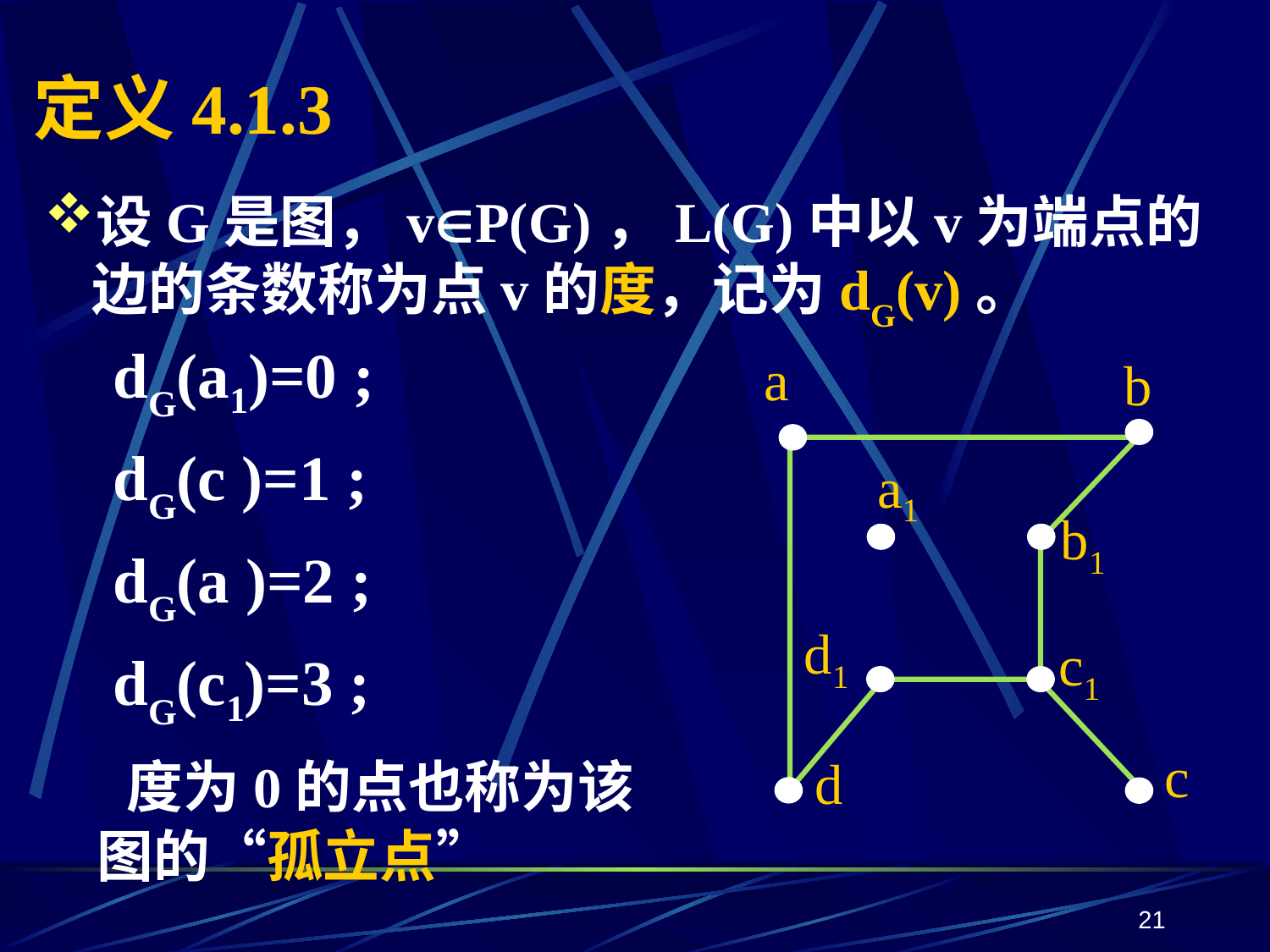

# 定义4.1.3
设G是图，v∈P(G)，L(G)中以v为端点的边的条数称为点v的度，记为dG(v)。
 dG(a1)=0 ;
 dG(c )=1 ;
 dG(a )=2 ;
 dG(c1)=3 ;
 度为0的点也称为该图的“孤立点”
a
b

a1
b1

d1
c1

c
d

21